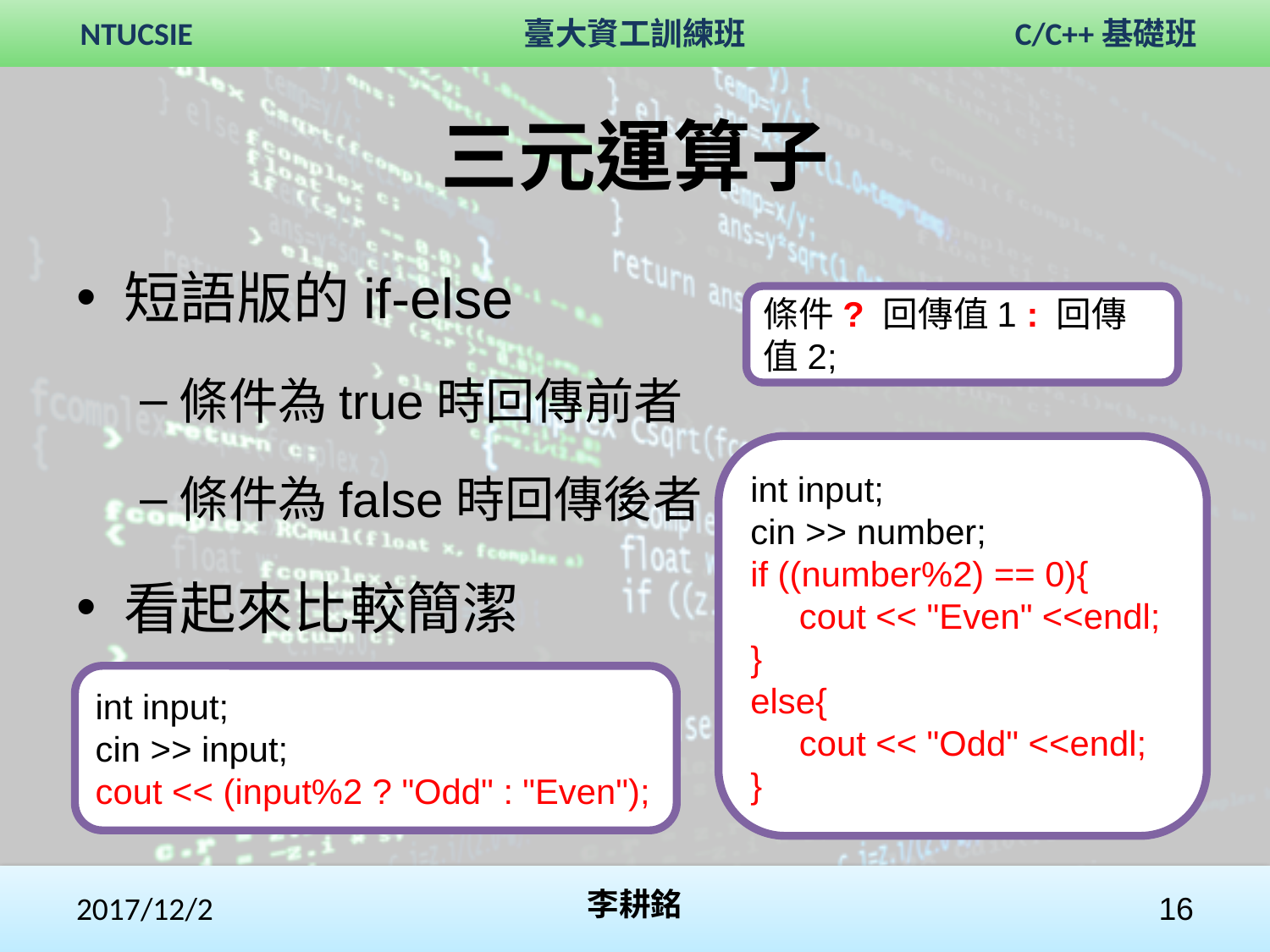

# 三元運算子
短語版的if-else
條件為true時回傳前者
條件為false時回傳後者
看起來比較簡潔

條件? 回傳值1 : 回傳值2;
int input;
cin >> number;
if ((number%2) == 0){
     cout << "Even" <<endl;
}
else{
     cout << "Odd" <<endl;
}
int input;
cin >> input;
cout << (input%2 ? "Odd" : "Even");
2017/12/2
李耕銘
16